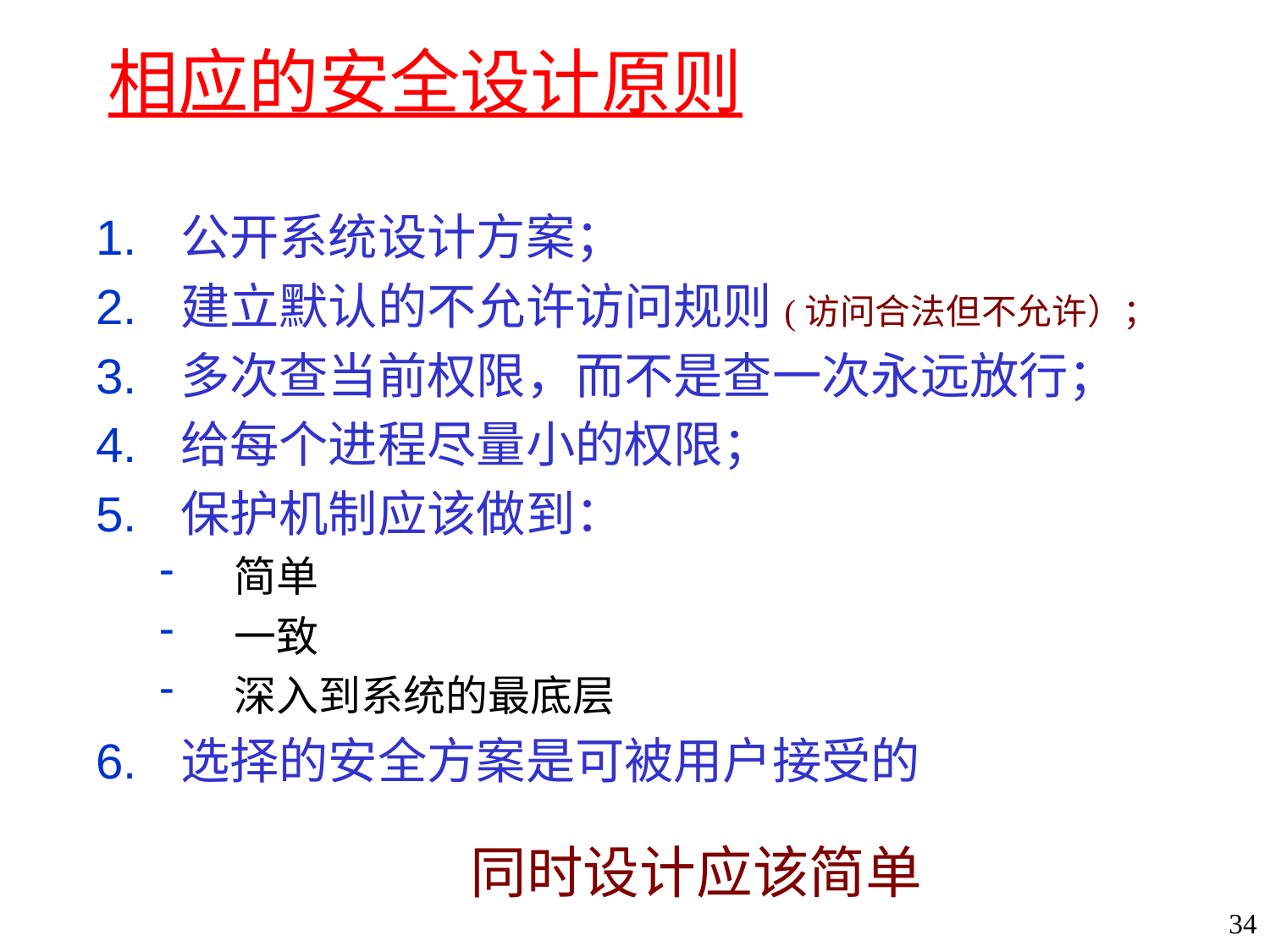

# 相应的安全设计原则
公开系统设计方案；
建立默认的不允许访问规则(访问合法但不允许）；
多次查当前权限，而不是查一次永远放行；
给每个进程尽量小的权限；
保护机制应该做到：
简单
一致
深入到系统的最底层
选择的安全方案是可被用户接受的
同时设计应该简单
34